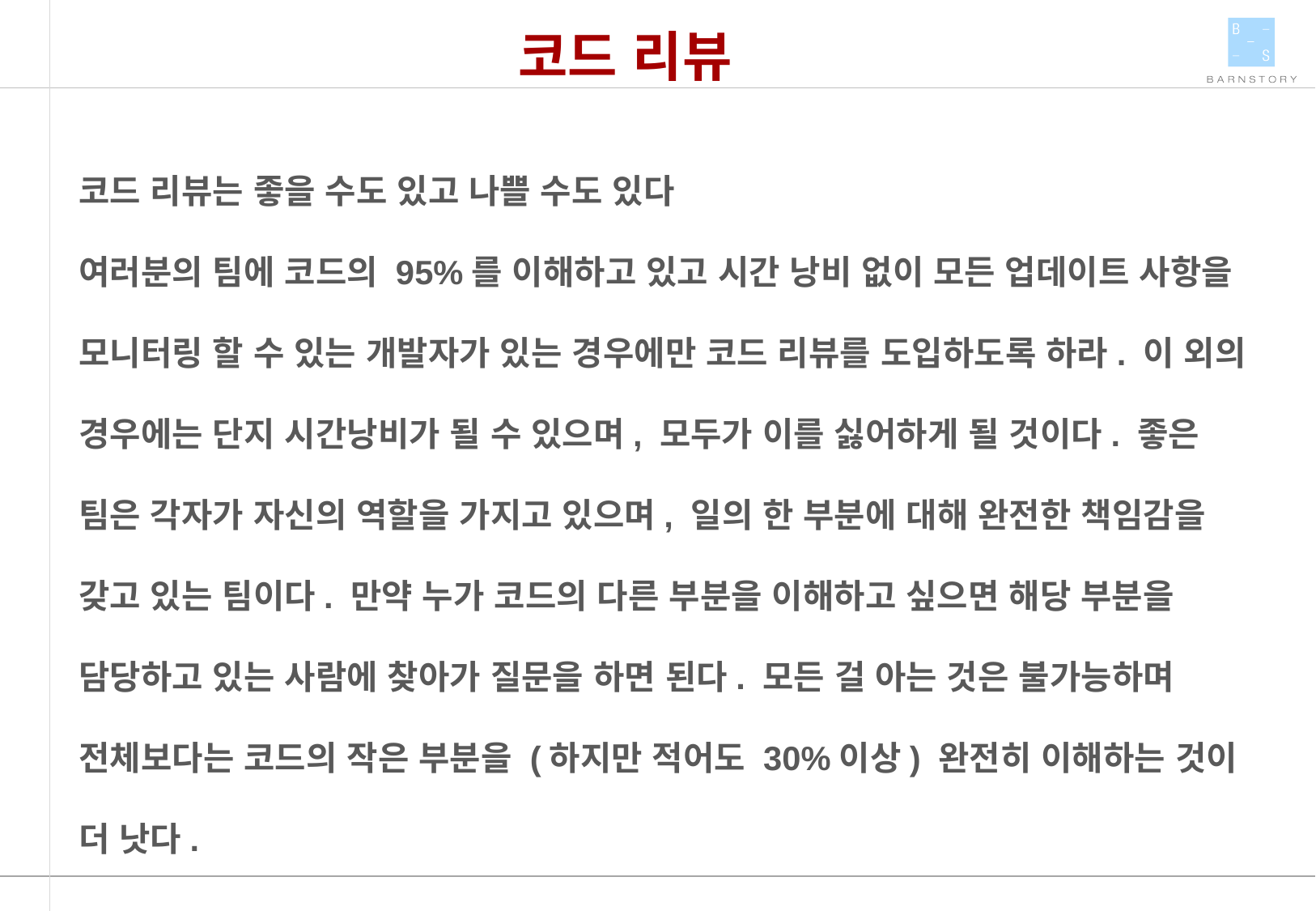

코드 리뷰
코드 리뷰는 좋을 수도 있고 나쁠 수도 있다
여러분의 팀에 코드의 95%를 이해하고 있고 시간 낭비 없이 모든 업데이트 사항을 모니터링 할 수 있는 개발자가 있는 경우에만 코드 리뷰를 도입하도록 하라. 이 외의 경우에는 단지 시간낭비가 될 수 있으며, 모두가 이를 싫어하게 될 것이다. 좋은 팀은 각자가 자신의 역할을 가지고 있으며, 일의 한 부분에 대해 완전한 책임감을 갖고 있는 팀이다. 만약 누가 코드의 다른 부분을 이해하고 싶으면 해당 부분을 담당하고 있는 사람에 찾아가 질문을 하면 된다. 모든 걸 아는 것은 불가능하며 전체보다는 코드의 작은 부분을 (하지만 적어도 30%이상) 완전히 이해하는 것이 더 낫다.